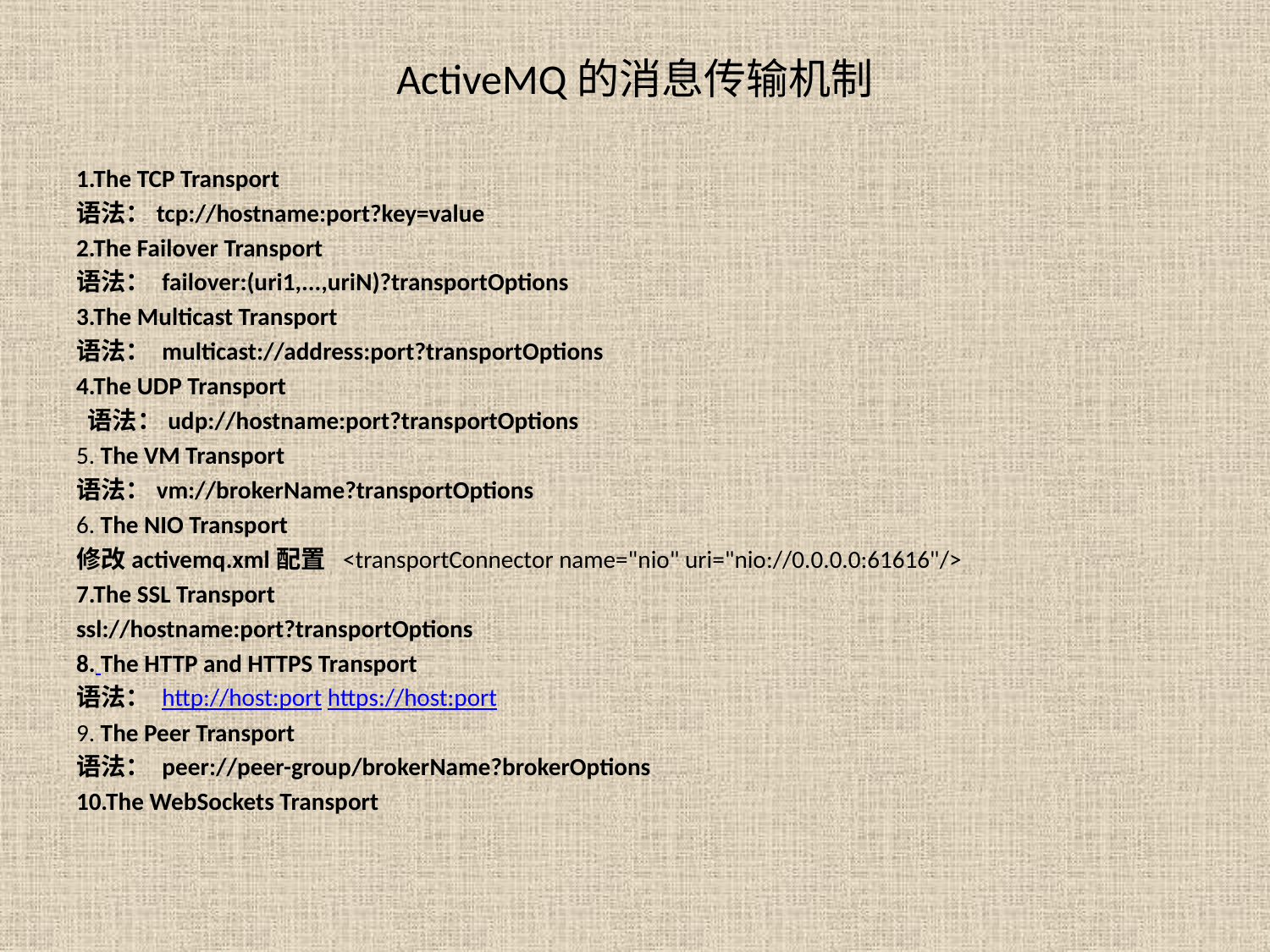

# ActiveMQ的消息传输机制
1.The TCP Transport
语法：tcp://hostname:port?key=value
2.The Failover Transport
语法： failover:(uri1,...,uriN)?transportOptions
3.The Multicast Transport
语法： multicast://address:port?transportOptions
4.The UDP Transport
 语法：udp://hostname:port?transportOptions
5. The VM Transport
语法：vm://brokerName?transportOptions
6. The NIO Transport
修改activemq.xml配置  <transportConnector name="nio" uri="nio://0.0.0.0:61616"/>
7.The SSL Transport
ssl://hostname:port?transportOptions
8. The HTTP and HTTPS Transport
语法： http://host:port https://host:port
9. The Peer Transport
语法： peer://peer-group/brokerName?brokerOptions
10.The WebSockets Transport